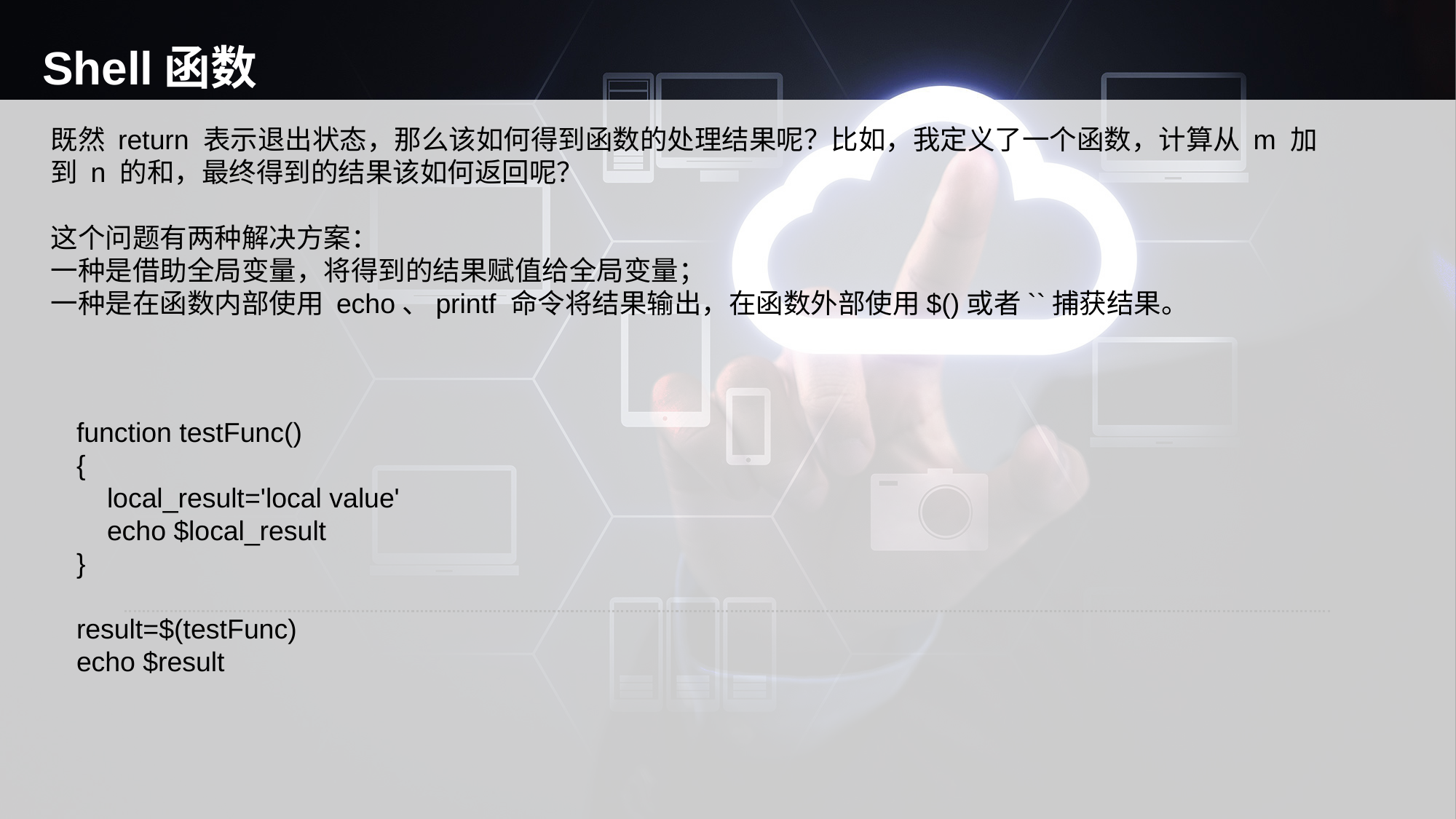

# Shell函数
既然 return 表示退出状态，那么该如何得到函数的处理结果呢？比如，我定义了一个函数，计算从 m 加到 n 的和，最终得到的结果该如何返回呢？

这个问题有两种解决方案：
一种是借助全局变量，将得到的结果赋值给全局变量；
一种是在函数内部使用 echo、printf 命令将结果输出，在函数外部使用$()或者``捕获结果。
function testFunc()
{
    local_result='local value'
    echo $local_result
}

result=$(testFunc)
echo $result